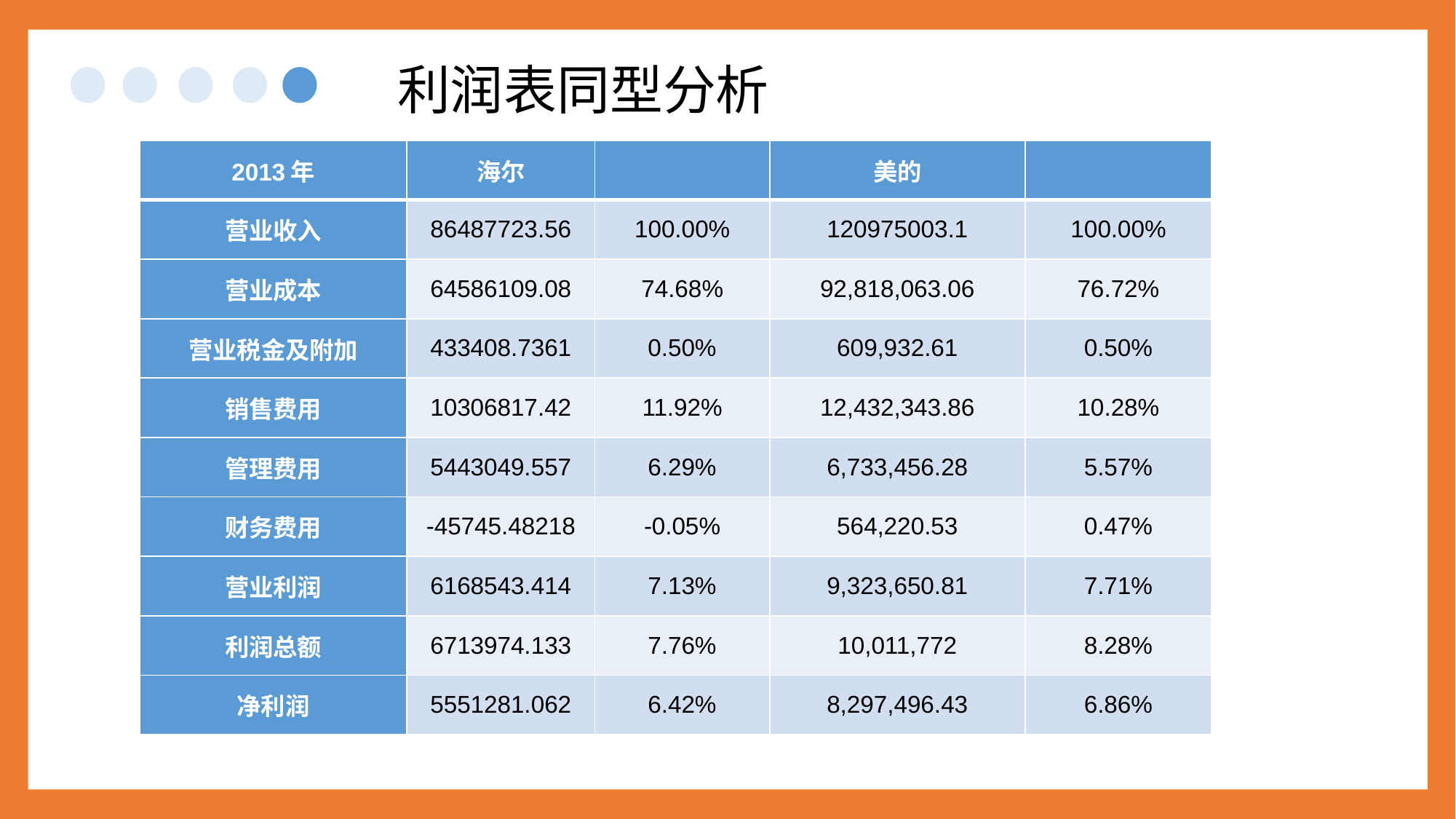

利润表同型分析

| 2013年 | 海尔 |  | 美的 |  |
| --- | --- | --- | --- | --- |
| 营业收入 | 86487723.56 | 100.00% | 120975003.1 | 100.00% |
| 营业成本 | 64586109.08 | 74.68% | 92,818,063.06 | 76.72% |
| 营业税金及附加 | 433408.7361 | 0.50% | 609,932.61 | 0.50% |
| 销售费用 | 10306817.42 | 11.92% | 12,432,343.86 | 10.28% |
| 管理费用 | 5443049.557 | 6.29% | 6,733,456.28 | 5.57% |
| 财务费用 | -45745.48218 | -0.05% | 564,220.53 | 0.47% |
| 营业利润 | 6168543.414 | 7.13% | 9,323,650.81 | 7.71% |
| 利润总额 | 6713974.133 | 7.76% | 10,011,772 | 8.28% |
| 净利润 | 5551281.062 | 6.42% | 8,297,496.43 | 6.86% |